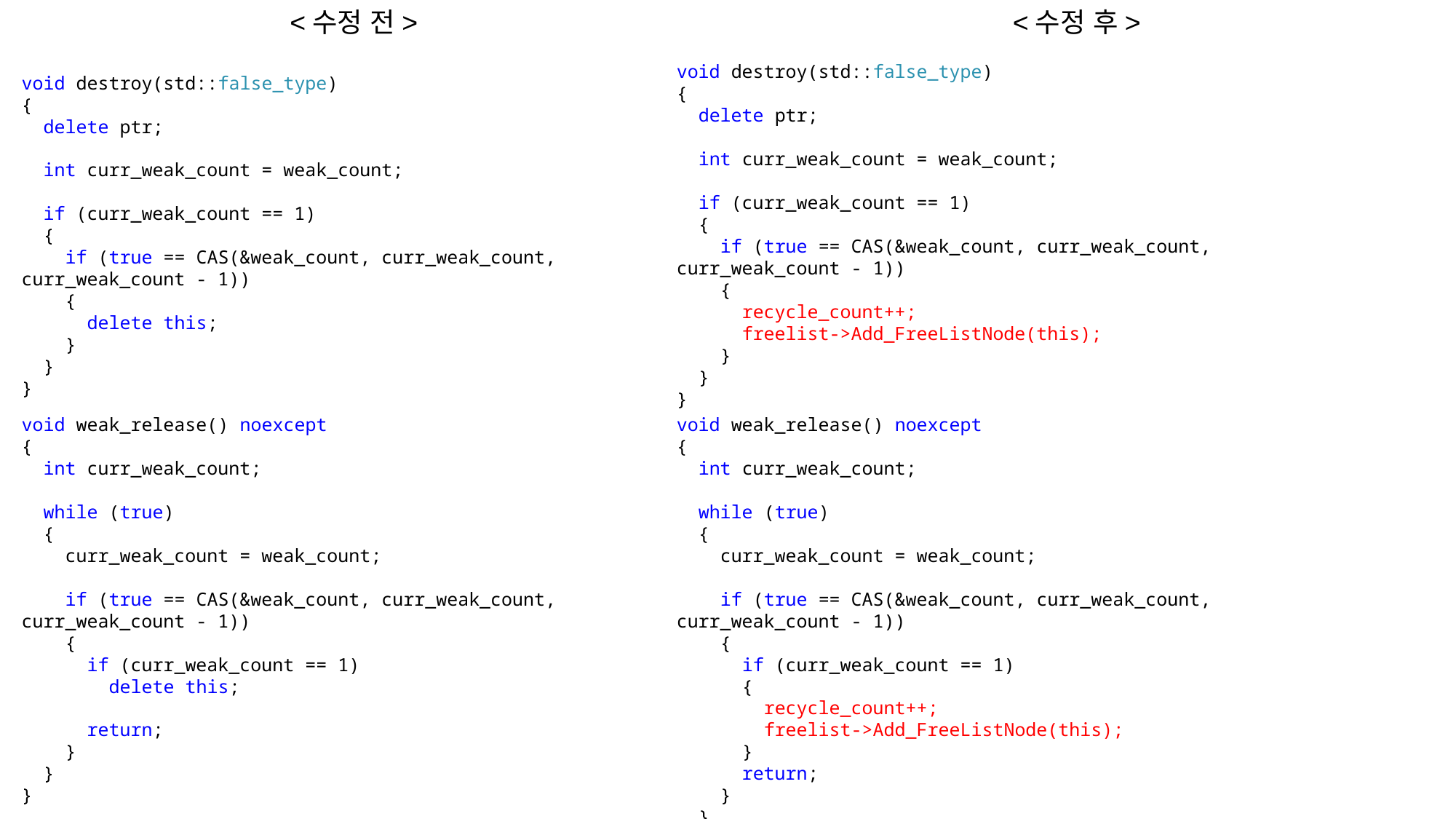

<수정 전>
<수정 후>
void destroy(std::false_type)
{
  delete ptr;

  int curr_weak_count = weak_count;

  if (curr_weak_count == 1)
  {
    if (true == CAS(&weak_count, curr_weak_count, curr_weak_count - 1))
    {
      recycle_count++;
      freelist->Add_FreeListNode(this);
    }
  }
}
void destroy(std::false_type)
{
  delete ptr;

  int curr_weak_count = weak_count;

  if (curr_weak_count == 1)
  {
    if (true == CAS(&weak_count, curr_weak_count, curr_weak_count - 1))
    {
      delete this;
    }
  }
}
void weak_release() noexcept
{
  int curr_weak_count;

  while (true)
  {
    curr_weak_count = weak_count;

    if (true == CAS(&weak_count, curr_weak_count, curr_weak_count - 1))
    {
      if (curr_weak_count == 1)
        delete this;

      return;
    }
  }
}
void weak_release() noexcept
{
  int curr_weak_count;

  while (true)
  {
    curr_weak_count = weak_count;

    if (true == CAS(&weak_count, curr_weak_count, curr_weak_count - 1))
    {
      if (curr_weak_count == 1)
      {
        recycle_count++;
        freelist->Add_FreeListNode(this);
      }
      return;
    }
  }
}